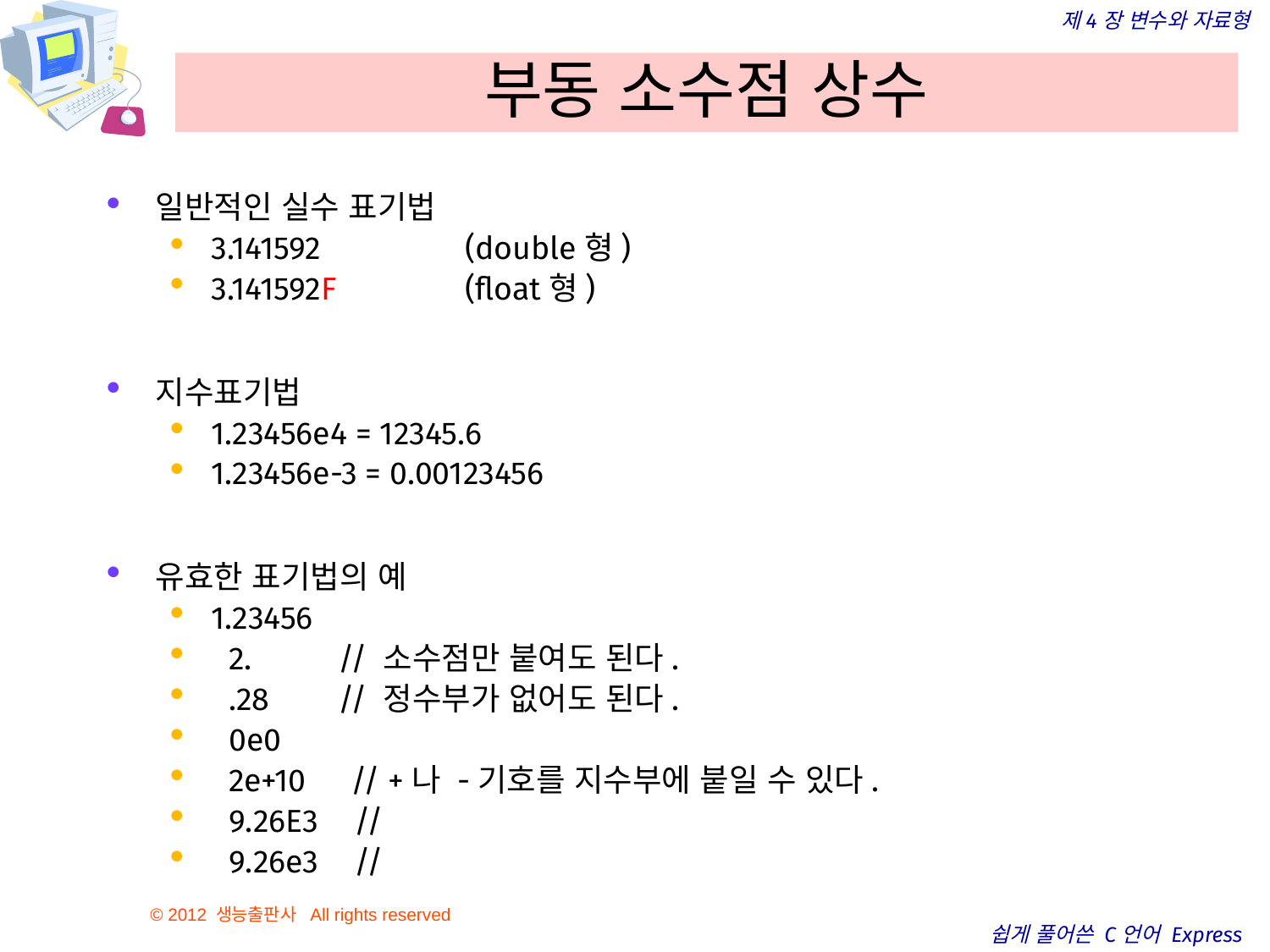

# 부동 소수점 상수
일반적인 실수 표기법
3.141592		(double형)
3.141592F		(float형)

지수표기법
1.23456e4 = 12345.6
1.23456e-3 = 0.00123456

유효한 표기법의 예
1.23456
  2. 	// 소수점만 붙여도 된다.
  .28 	// 정수부가 없어도 된다.
  0e0
  2e+10     // +나 -기호를 지수부에 붙일 수 있다.
  9.26E3    //
  9.26e3    //